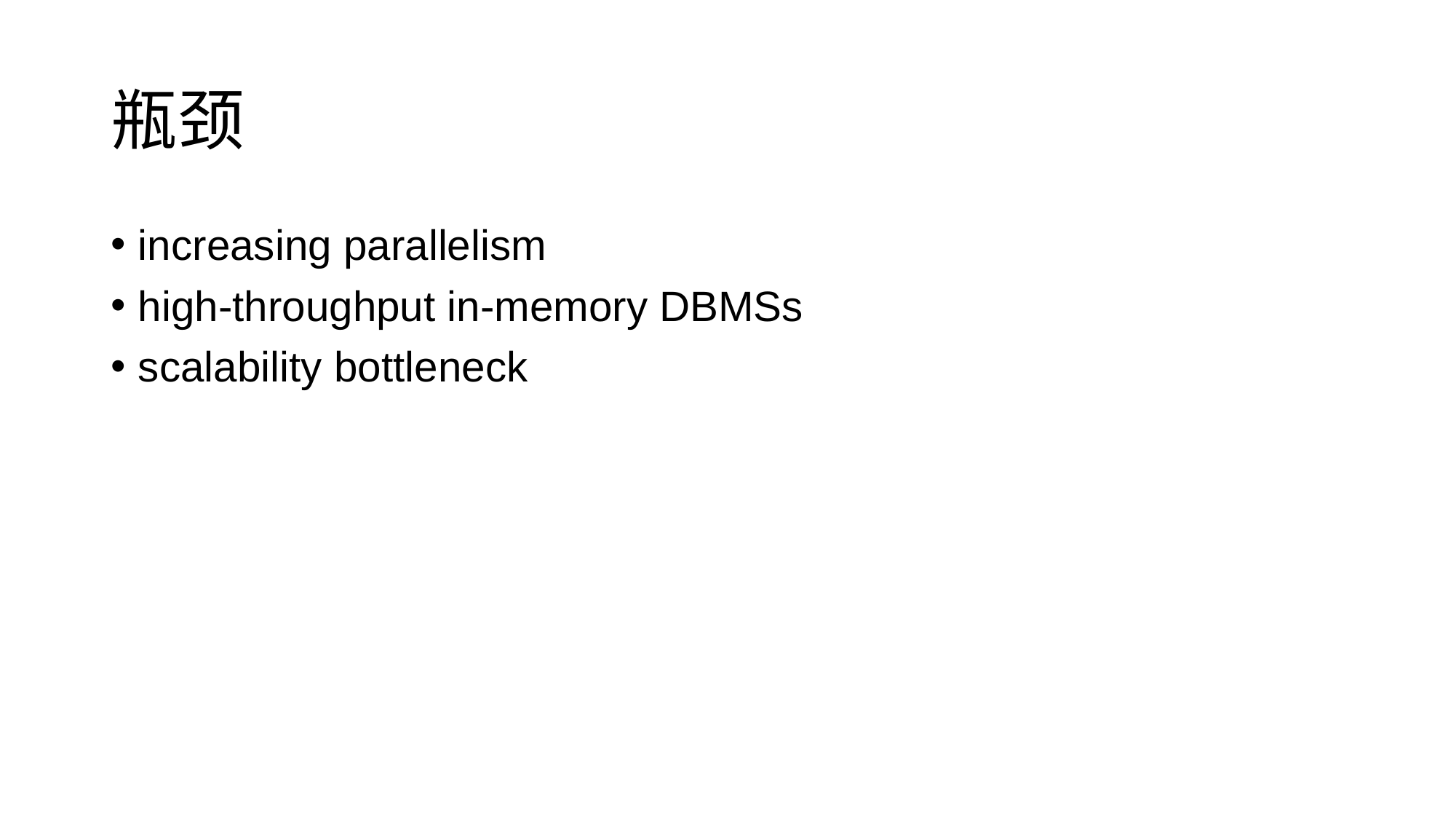

# 瓶颈
increasing parallelism
high-throughput in-memory DBMSs
scalability bottleneck